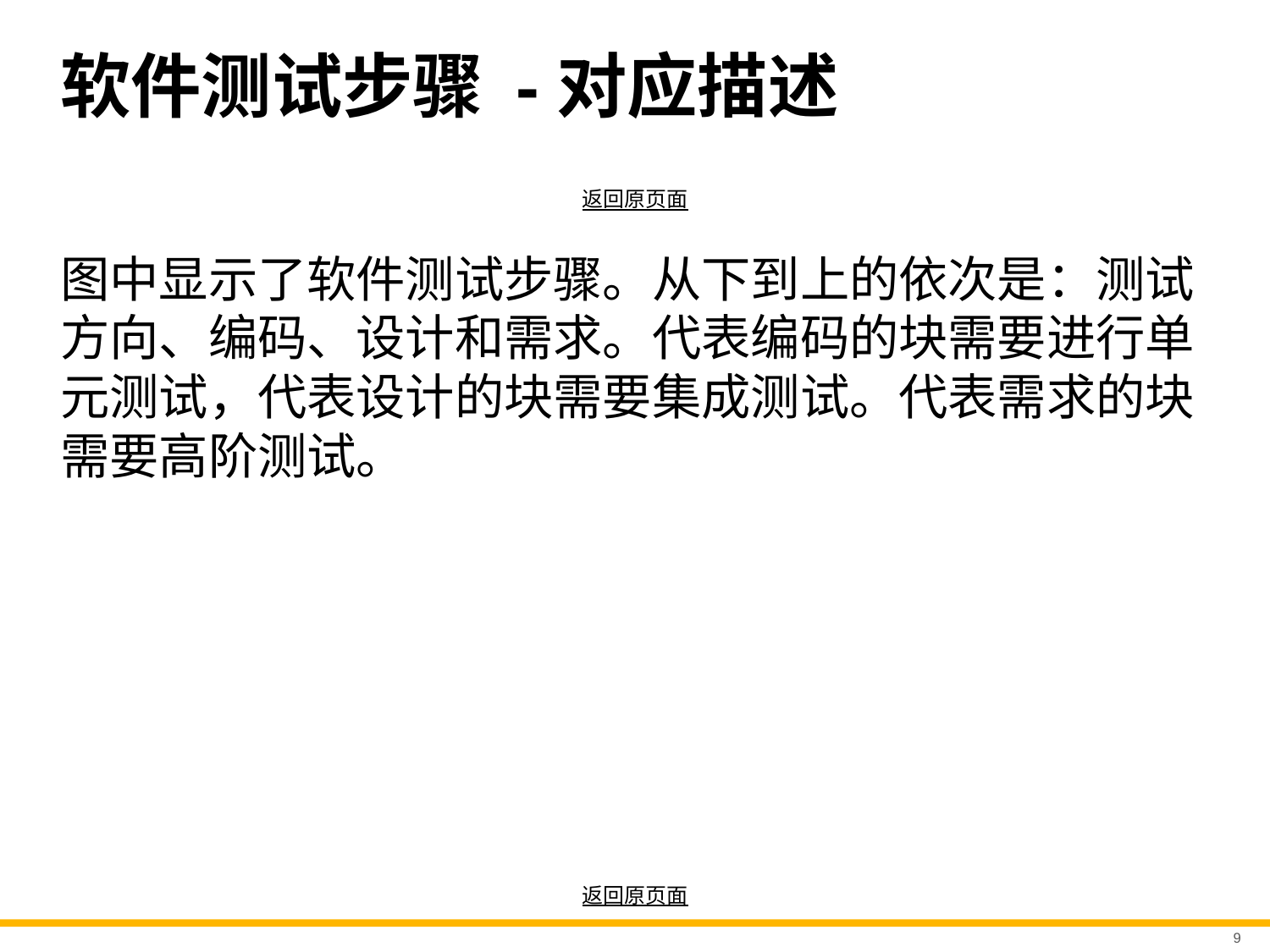

# 软件测试步骤 -对应描述
返回原页面
图中显示了软件测试步骤。从下到上的依次是：测试方向、编码、设计和需求。代表编码的块需要进行单元测试，代表设计的块需要集成测试。代表需求的块需要高阶测试。
返回原页面
9